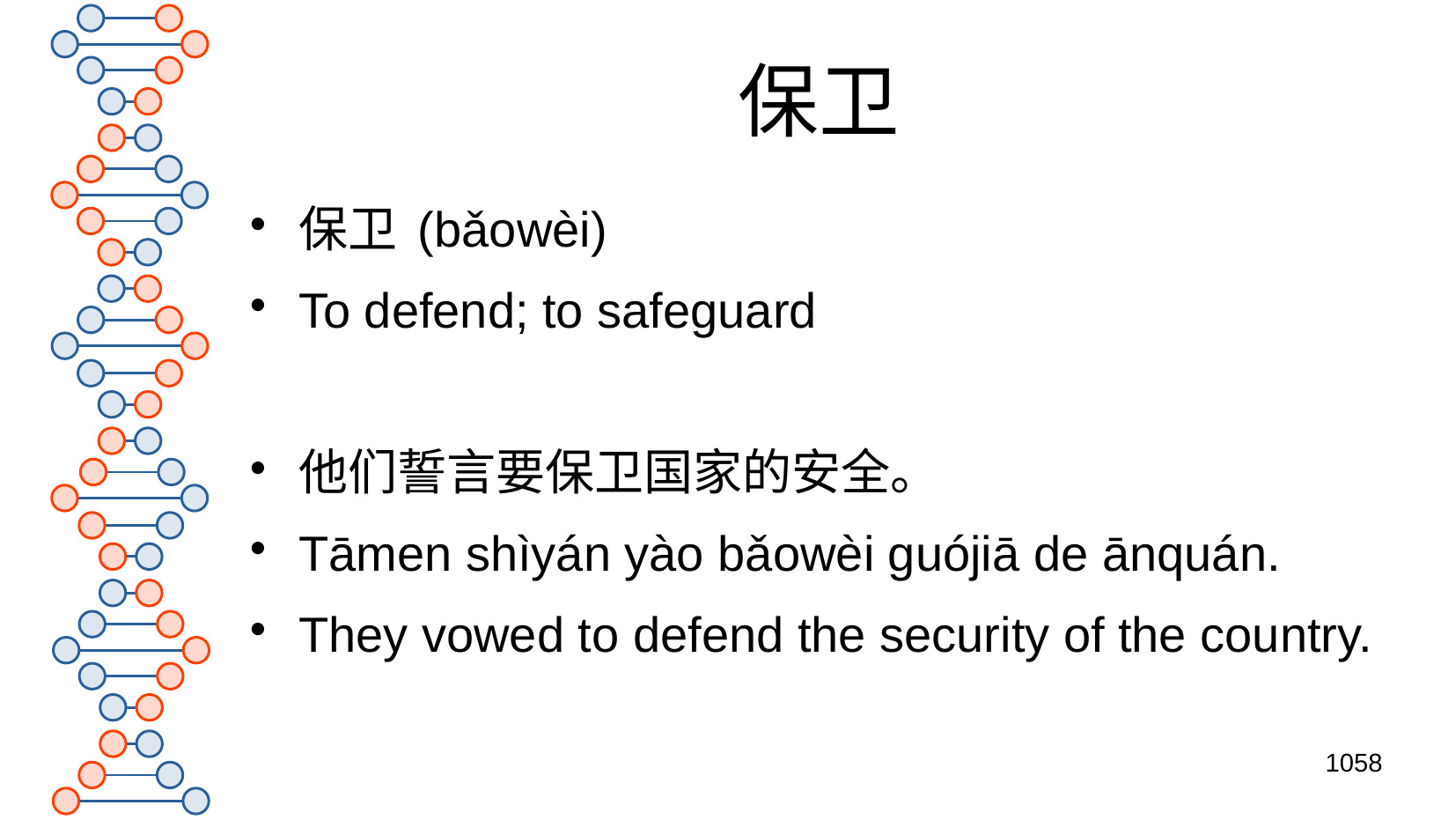

# 保卫
保卫 (bǎowèi)
To defend; to safeguard

他们誓言要保卫国家的安全。
Tāmen shìyán yào bǎowèi guójiā de ānquán.
They vowed to defend the security of the country.

1058